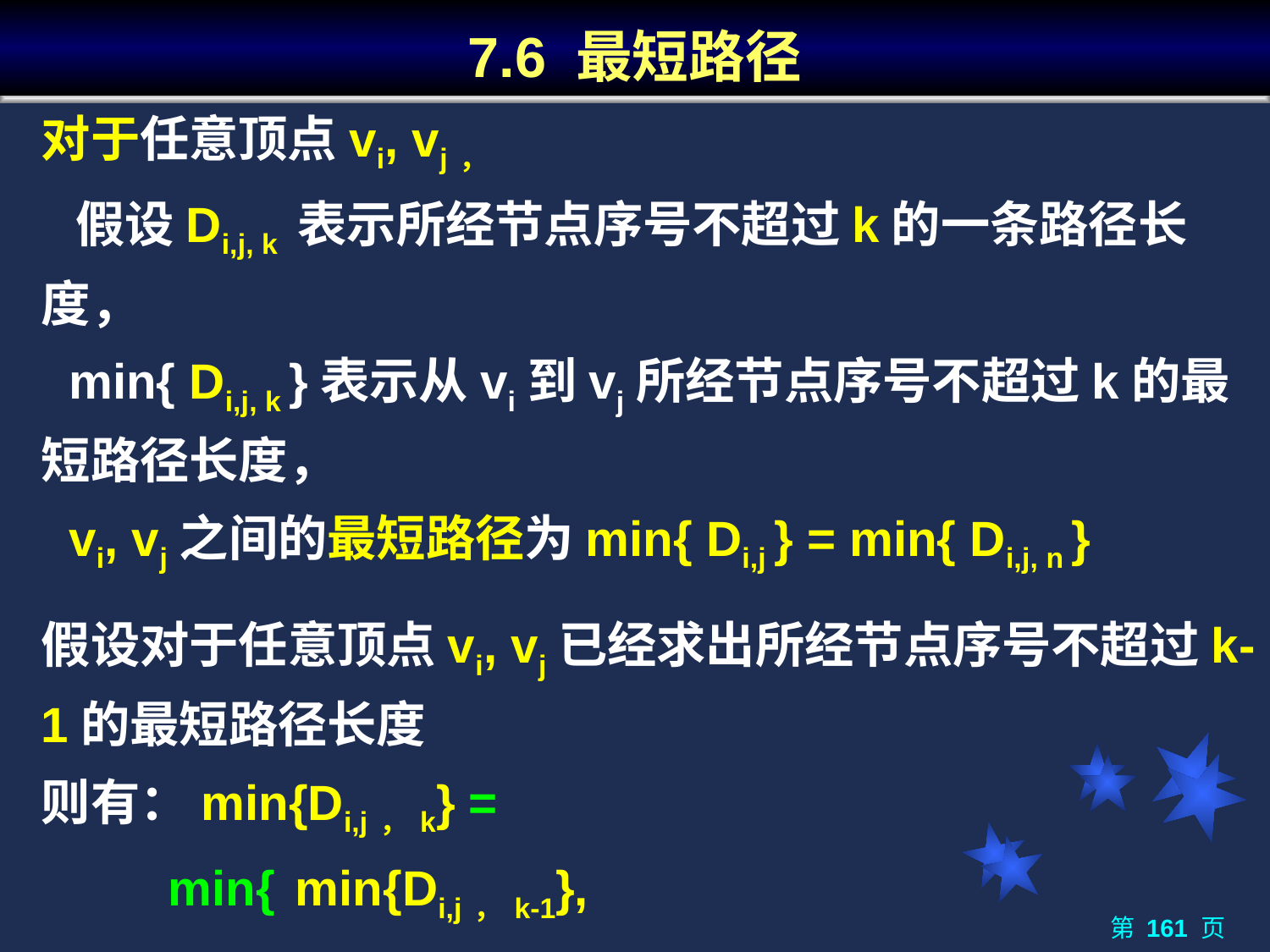

# 7.6 最短路径
对于任意顶点vi, vj，
  假设Di,j, k 表示所经节点序号不超过k的一条路径长度，
  min{ Di,j, k }表示从vi到vj所经节点序号不超过k的最短路径长度，
  vi, vj之间的最短路径为min{ Di,j } = min{ Di,j, n }

假设对于任意顶点vi, vj已经求出所经节点序号不超过k-1的最短路径长度
则有：min{Di,j，k} =
	min{	min{Di,j，k-1},
		min{Di,k,k-1 } + min{Dk,j,k-1 }}

第 161 页